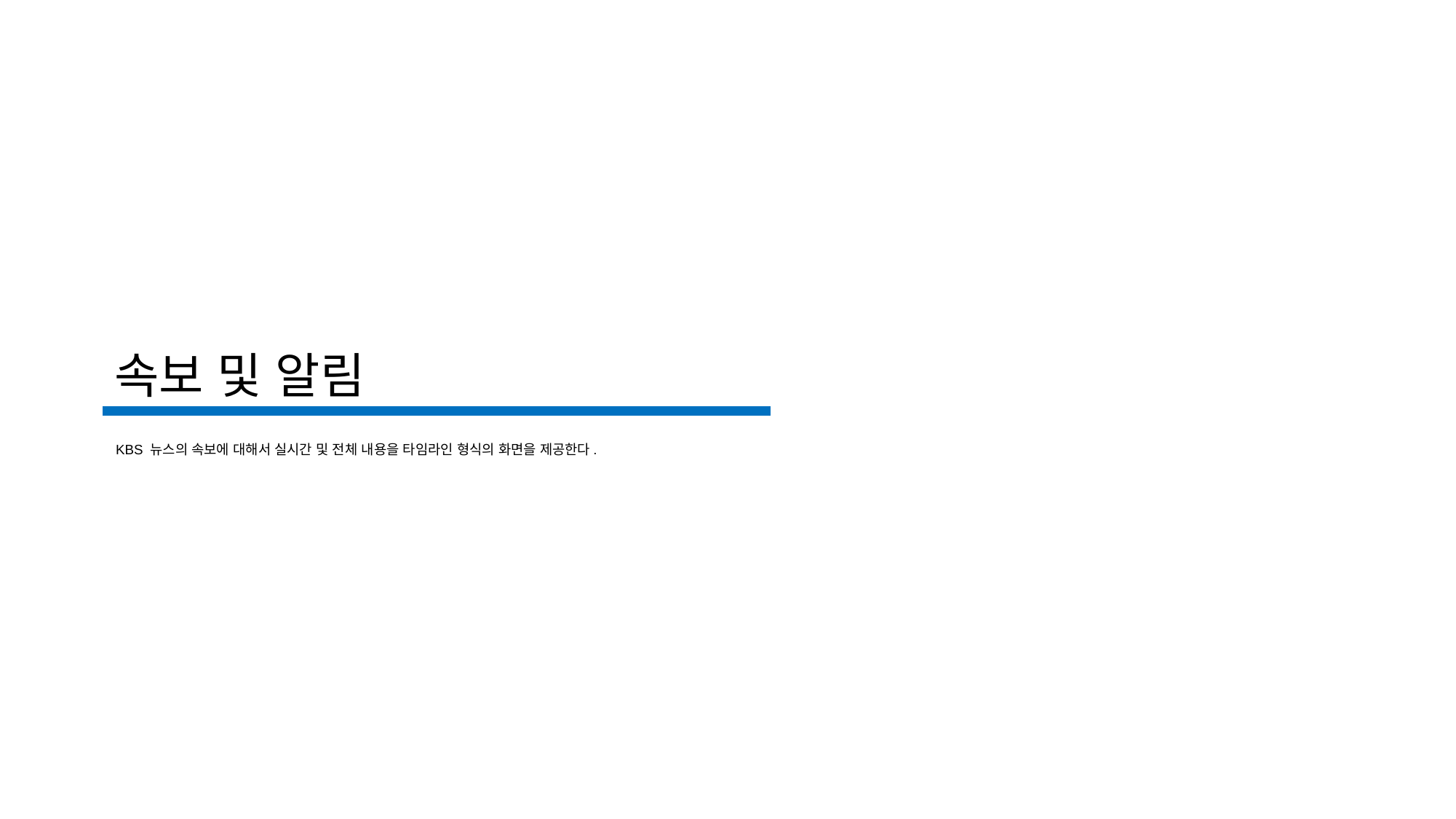

# 속보 및 알림
KBS 뉴스의 속보에 대해서 실시간 및 전체 내용을 타임라인 형식의 화면을 제공한다.